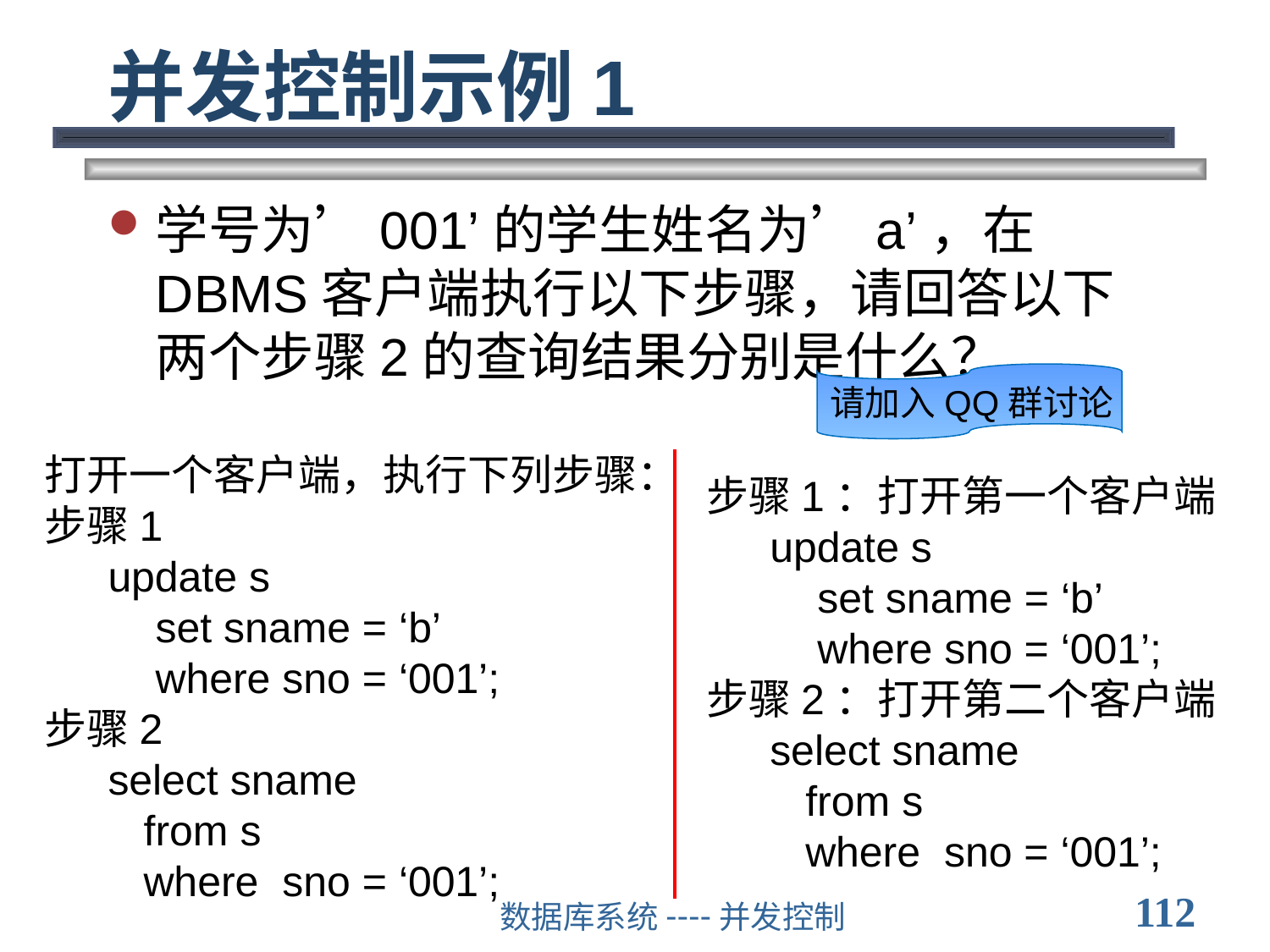

# 并发控制示例1
学号为’001’的学生姓名为’a’，在DBMS客户端执行以下步骤，请回答以下两个步骤2的查询结果分别是什么？
请加入QQ群讨论
打开一个客户端，执行下列步骤：
步骤1
update s
    set sname = ‘b’
    where sno = ‘001’;
步骤2
select sname
   from s
   where  sno = ‘001’;
步骤1：打开第一个客户端
update s
    set sname = ‘b’
    where sno = ‘001’;
步骤2：打开第二个客户端
select sname
   from s
   where  sno = ‘001’;
112
数据库系统----并发控制